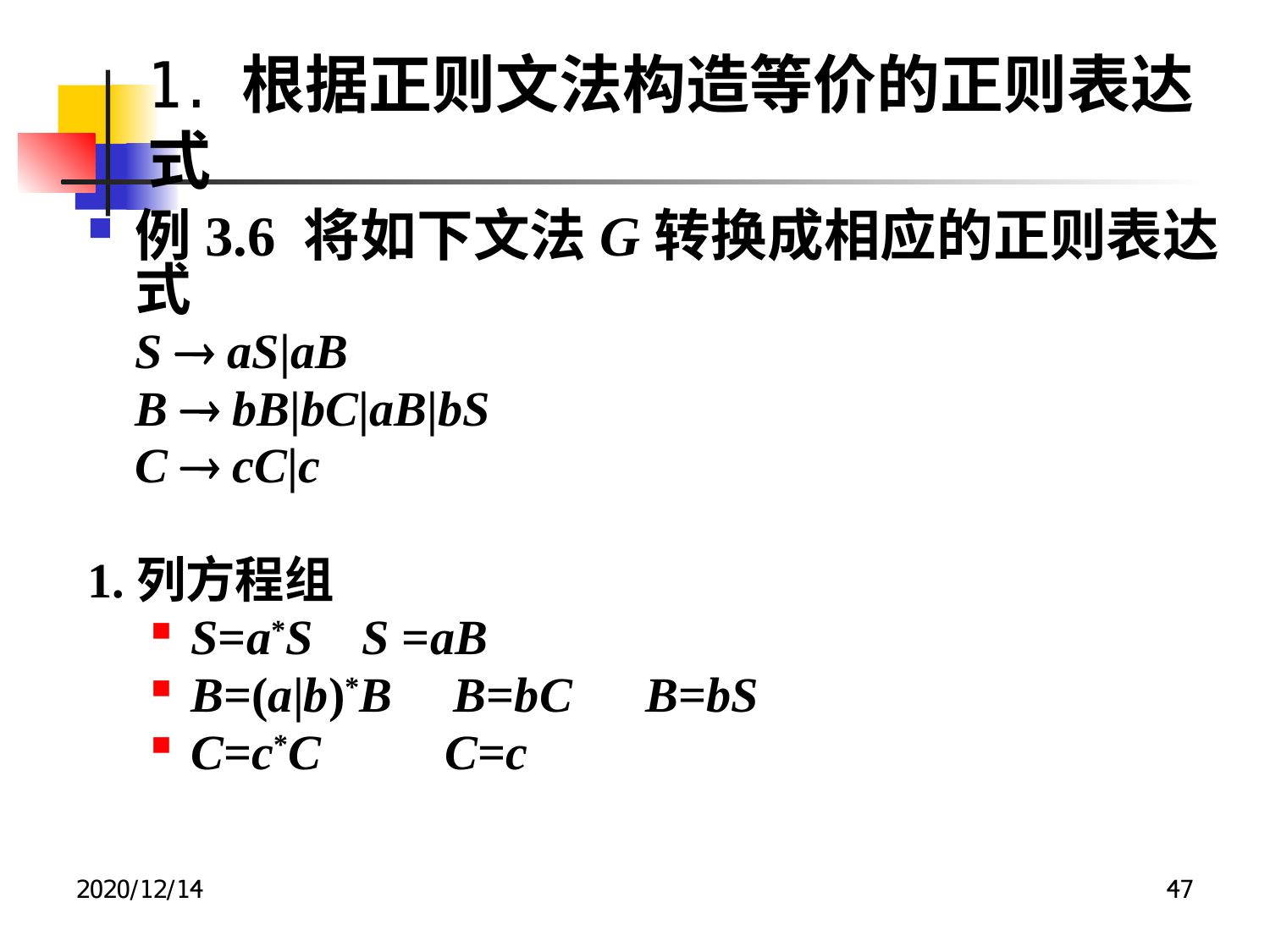

1. 根据正则文法构造等价的正则表达式
例3.6 将如下文法G转换成相应的正则表达式
	S → aS|aB
	B → bB|bC|aB|bS
	C → cC|c

1.列方程组
S=a*S    S =aB
B=(a|b)*B     B=bC      B=bS
C=c*C     	C=c

2020/12/14
47